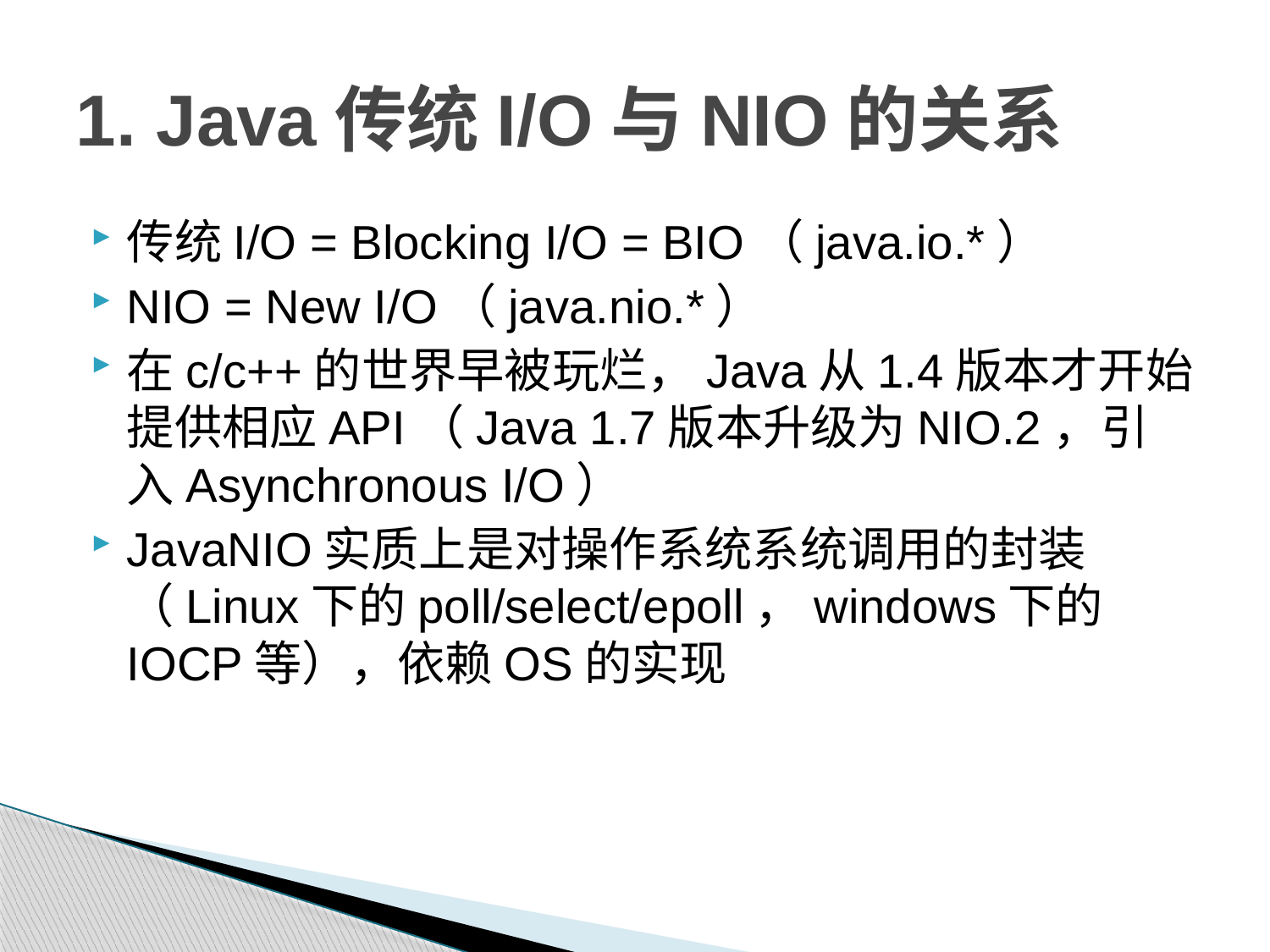

# 1. Java传统I/O与NIO的关系
传统I/O = Blocking I/O = BIO（java.io.*）
NIO = New I/O（java.nio.*）
在c/c++的世界早被玩烂，Java从1.4版本才开始提供相应API（Java 1.7版本升级为NIO.2，引入Asynchronous I/O）
JavaNIO实质上是对操作系统系统调用的封装（Linux下的poll/select/epoll，windows下的IOCP等），依赖OS的实现